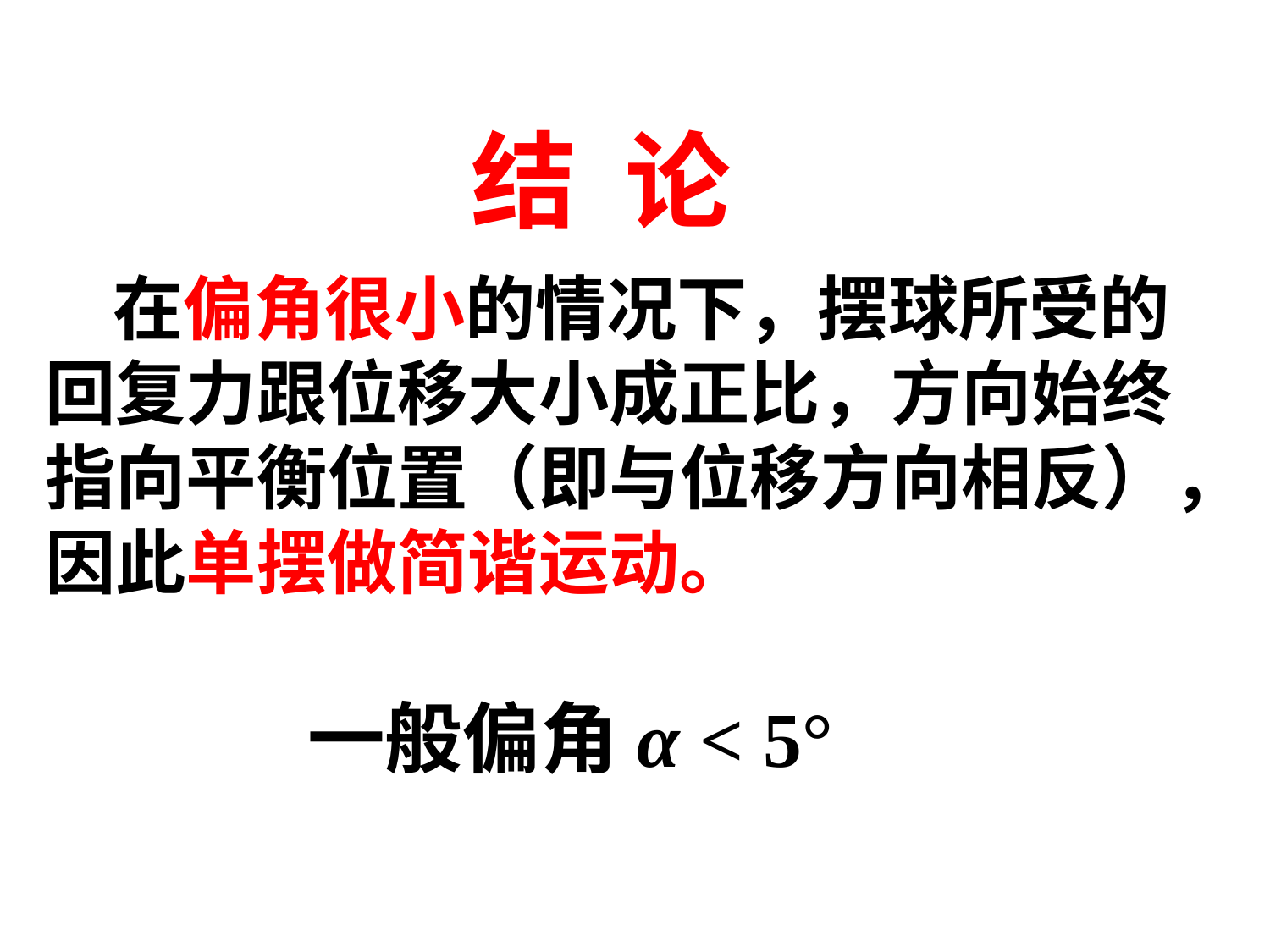

# 结  论
     在偏角很小的情况下，摆球所受的回复力跟位移大小成正比，方向始终指向平衡位置（即与位移方向相反），因此单摆做简谐运动。
一般偏角α < 5°